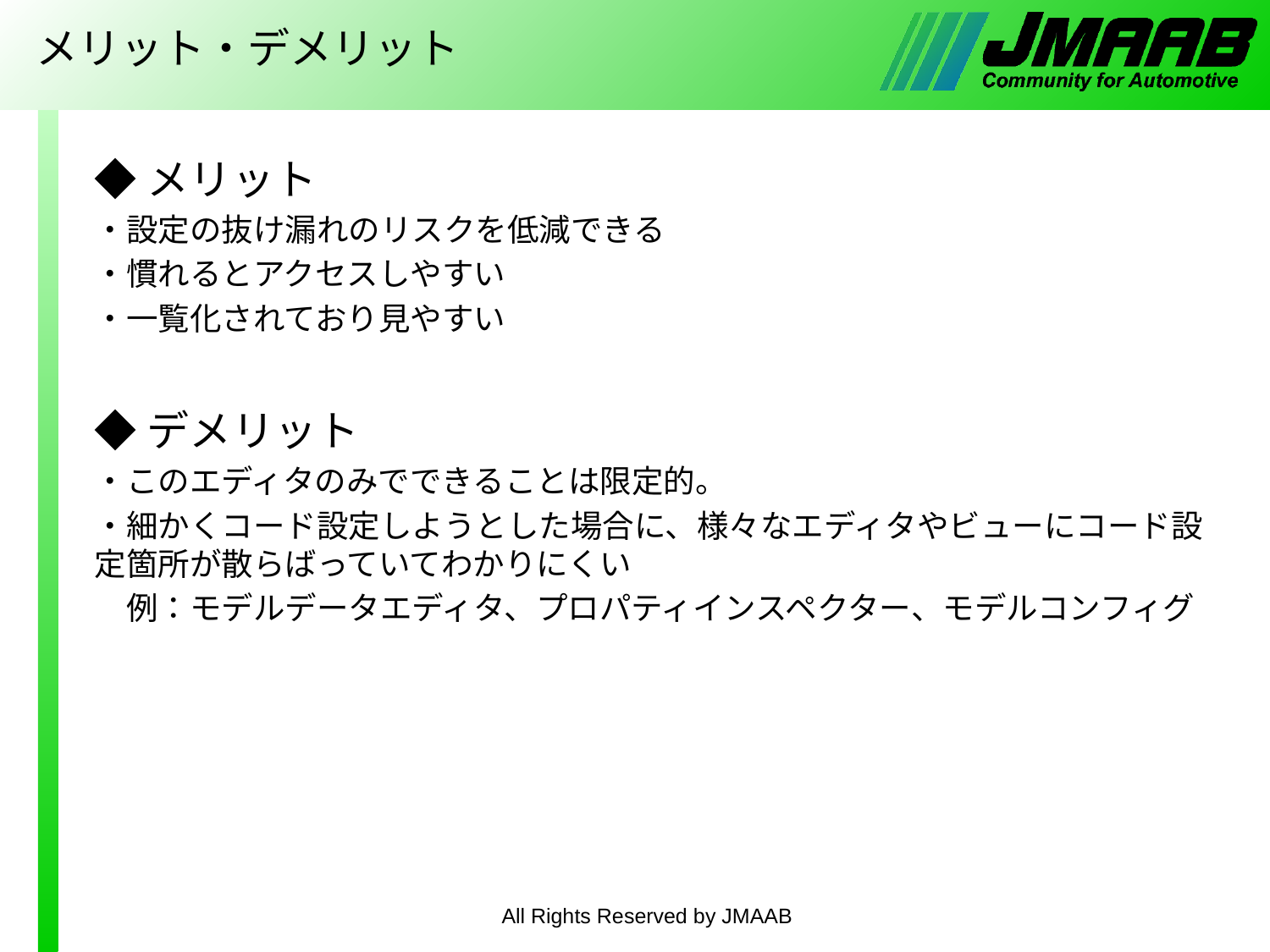

# メリット・デメリット
◆メリット
・設定の抜け漏れのリスクを低減できる
・慣れるとアクセスしやすい
・一覧化されており見やすい

◆デメリット
・このエディタのみでできることは限定的。
・細かくコード設定しようとした場合に、様々なエディタやビューにコード設定箇所が散らばっていてわかりにくい
　例：モデルデータエディタ、プロパティインスペクター、モデルコンフィグ